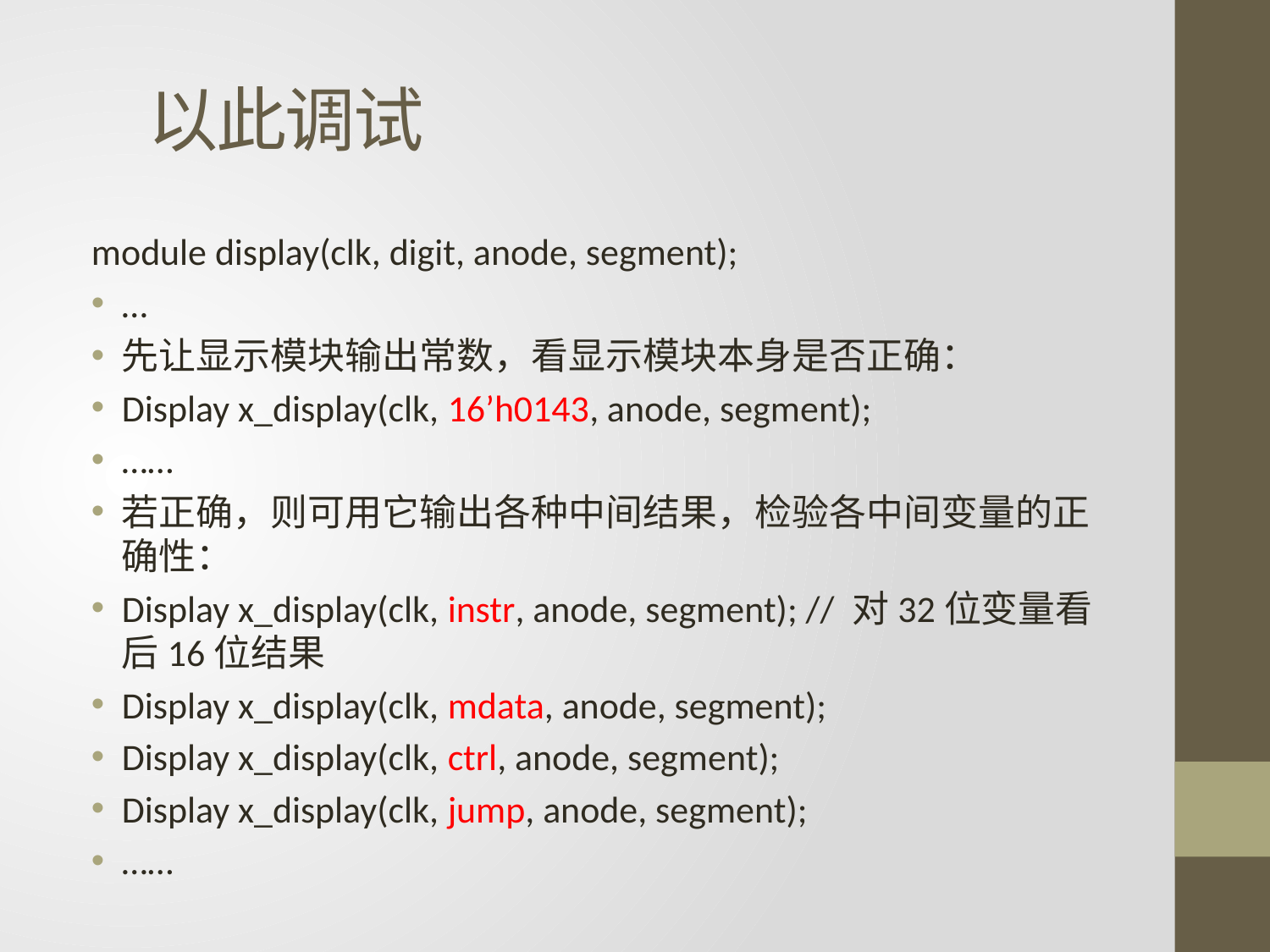

# 以此调试
module display(clk, digit, anode, segment);
…
先让显示模块输出常数，看显示模块本身是否正确：
Display x_display(clk, 16’h0143, anode, segment);
……
若正确，则可用它输出各种中间结果，检验各中间变量的正确性：
Display x_display(clk, instr, anode, segment); // 对32位变量看后16位结果
Display x_display(clk, mdata, anode, segment);
Display x_display(clk, ctrl, anode, segment);
Display x_display(clk, jump, anode, segment);
……